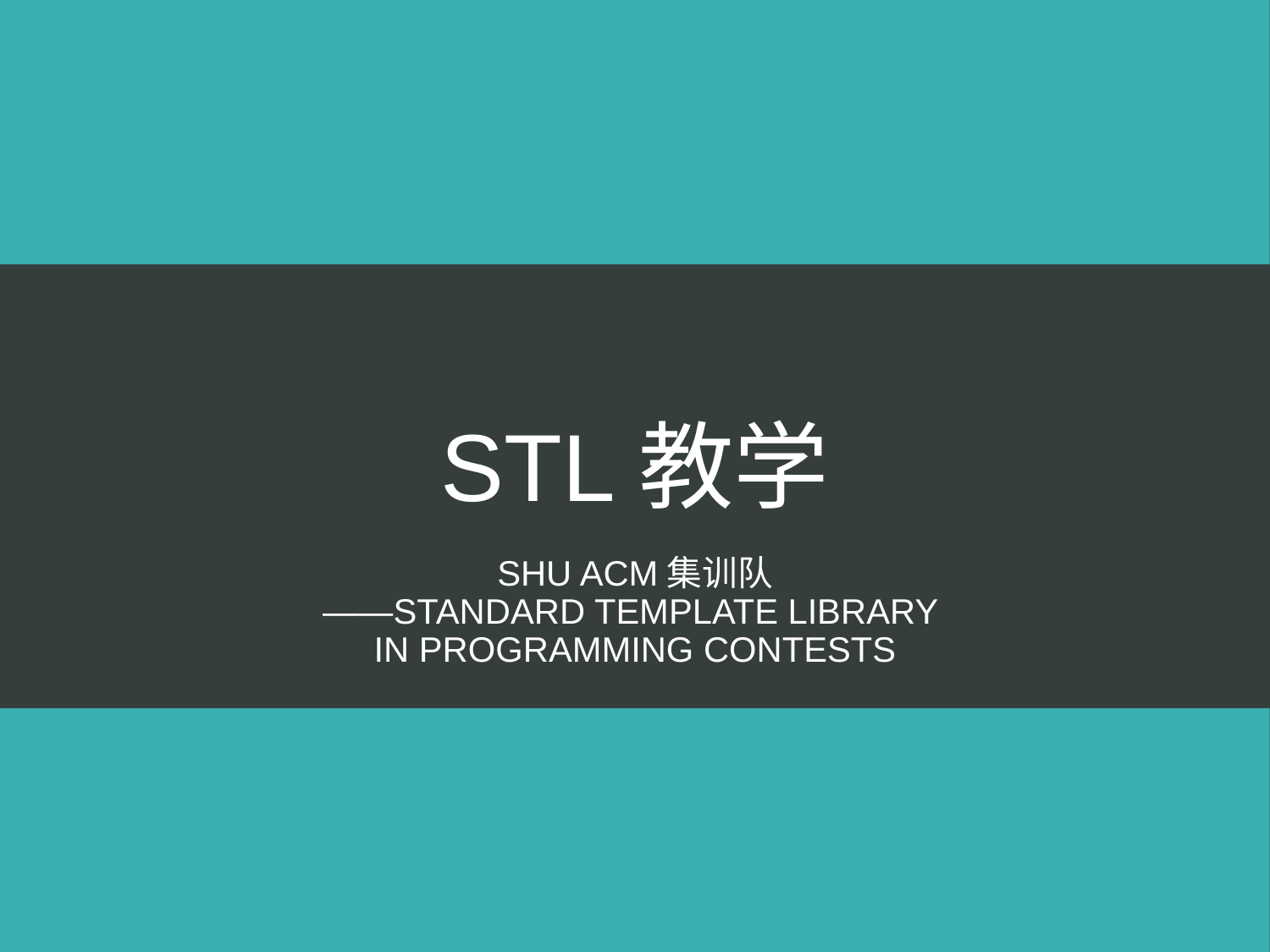

# STL教学
SHU ACM集训队
——Standard Template Library
in Programming Contests